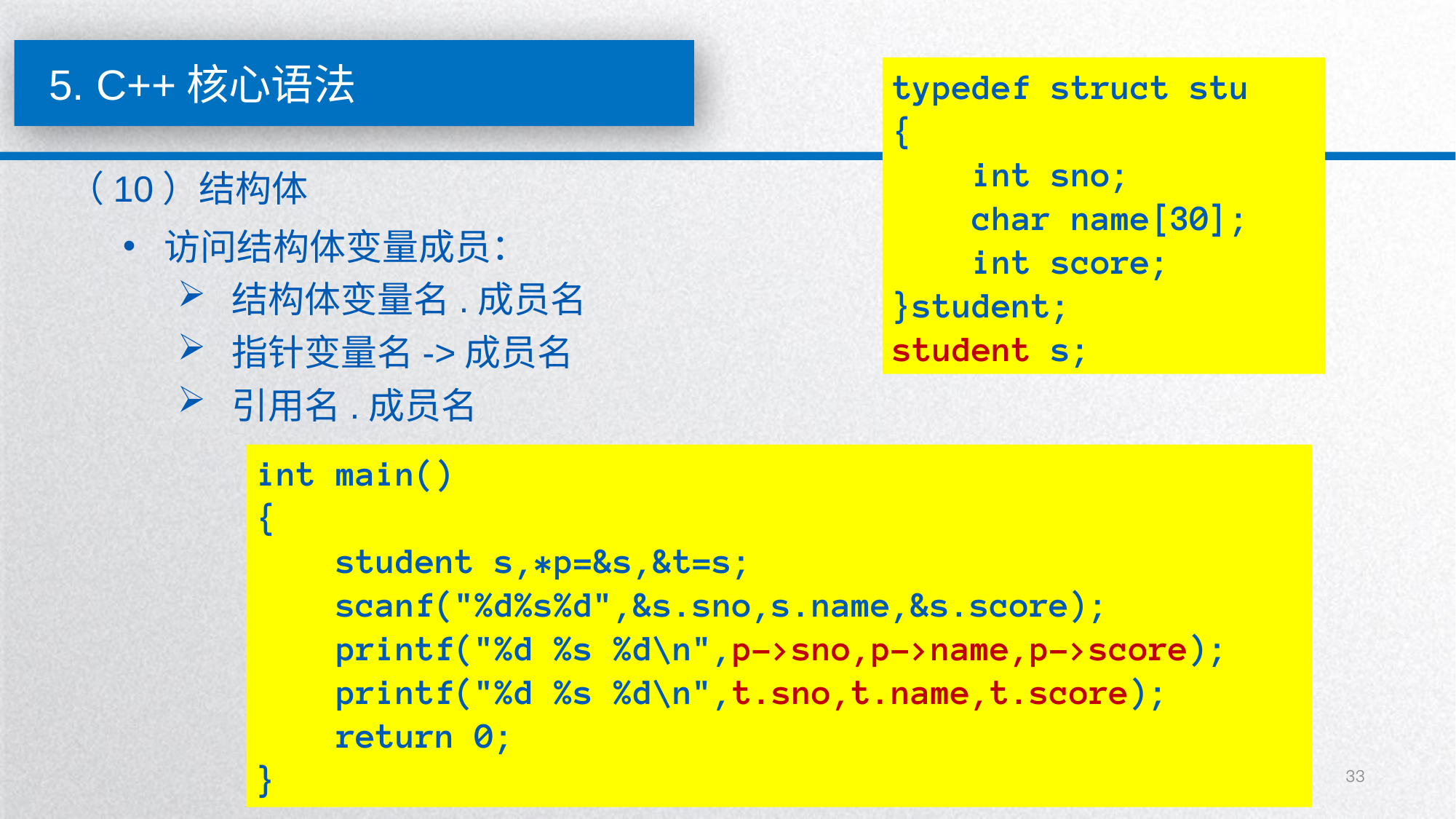

5. C++核心语法
typedef struct stu
{
    int sno;
    char name[30];
    int score;
}student;
student s;
（10）结构体
访问结构体变量成员：
结构体变量名.成员名
指针变量名->成员名
引用名.成员名

int main()
{
    student s,*p=&s,&t=s;
    scanf("%d%s%d",&s.sno,s.name,&s.score);
    printf("%d %s %d\n",p->sno,p->name,p->score);
    printf("%d %s %d\n",t.sno,t.name,t.score);
    return 0;
}
33